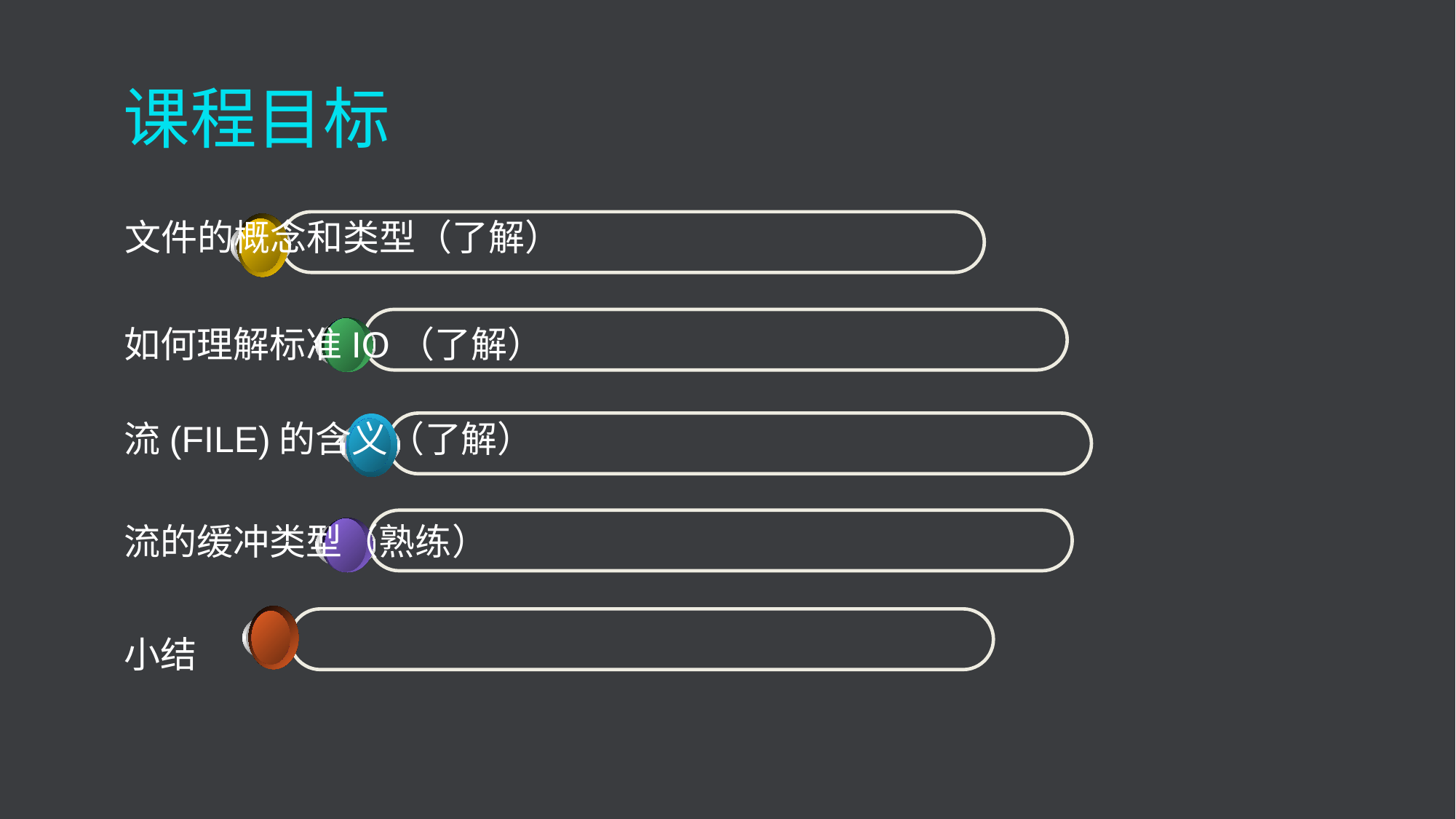

课程目标
文件的概念和类型（了解）

如何理解标准IO（了解）
流(FILE)的含义（了解）
流的缓冲类型（熟练）
小结